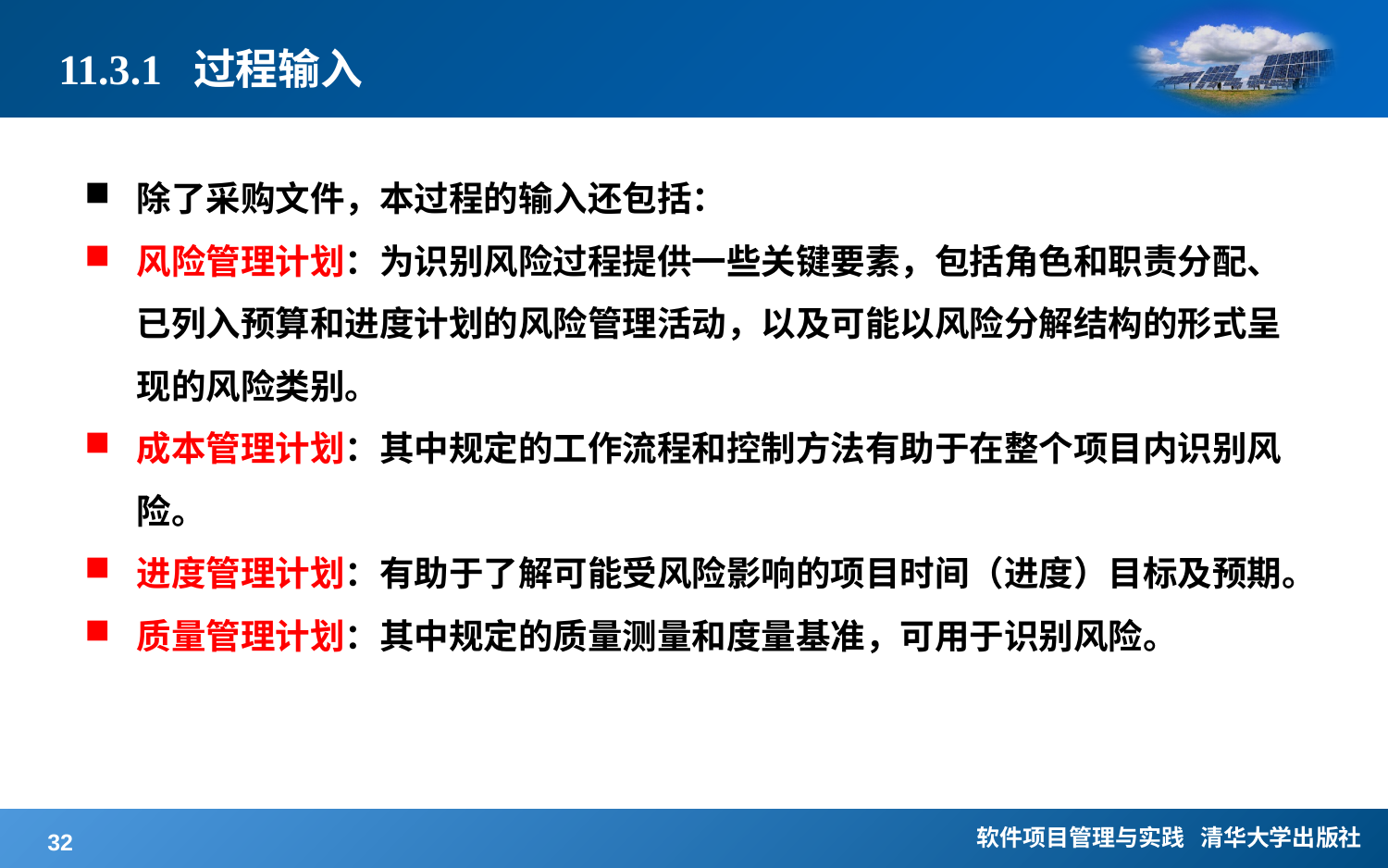

# 11.3.1  过程输入
除了采购文件，本过程的输入还包括：
风险管理计划：为识别风险过程提供一些关键要素，包括角色和职责分配、已列入预算和进度计划的风险管理活动，以及可能以风险分解结构的形式呈现的风险类别。
成本管理计划：其中规定的工作流程和控制方法有助于在整个项目内识别风险。
进度管理计划：有助于了解可能受风险影响的项目时间（进度）目标及预期。
质量管理计划：其中规定的质量测量和度量基准，可用于识别风险。